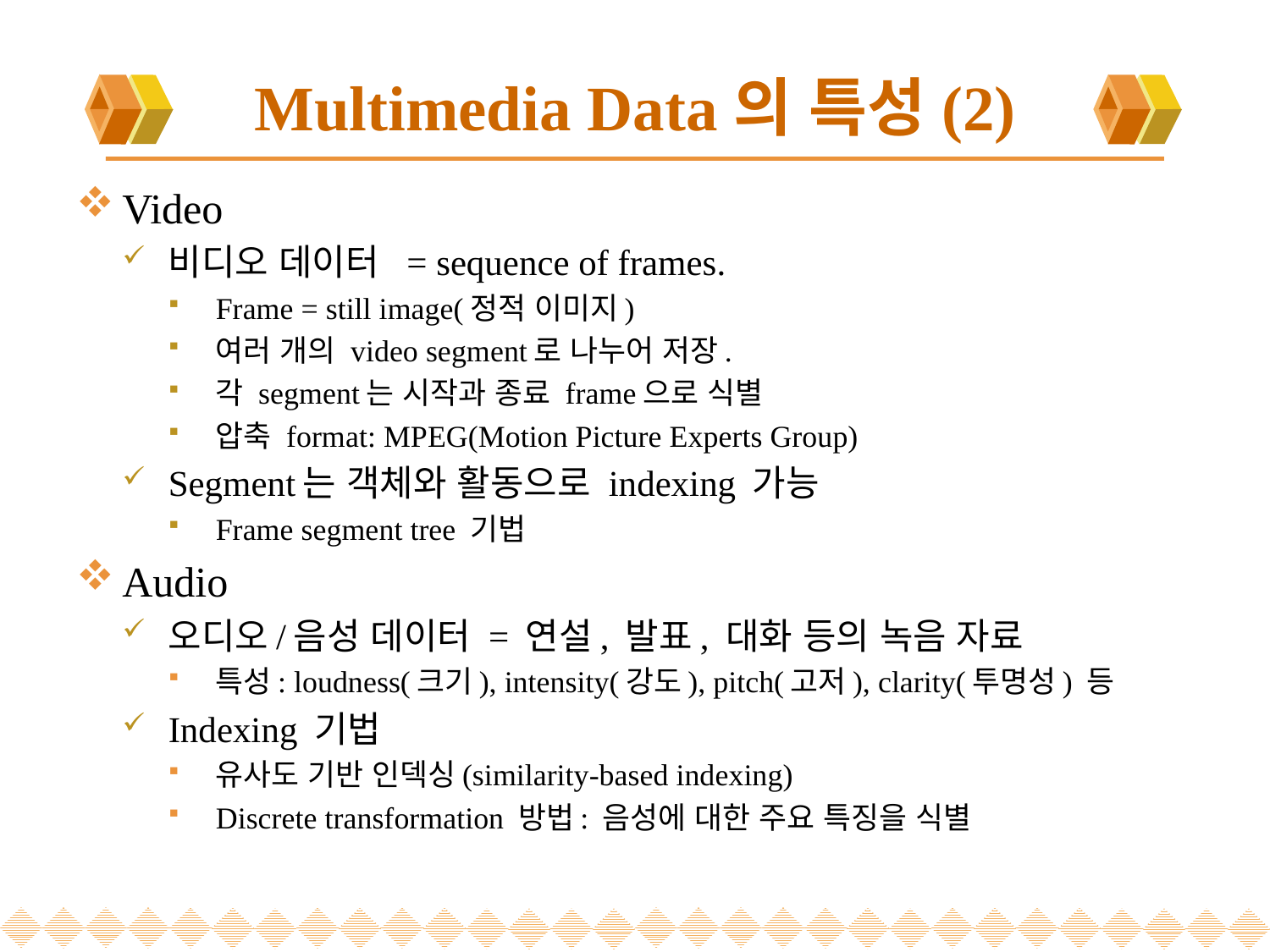

# Multimedia Data의 특성(2)
Video
비디오 데이터  = sequence of frames.
Frame = still image(정적 이미지)
여러 개의 video segment로 나누어 저장.
각 segment는 시작과 종료 frame으로 식별
압축 format: MPEG(Motion Picture Experts Group)
Segment는 객체와 활동으로 indexing 가능
Frame segment tree 기법
Audio
오디오/음성 데이터 = 연설, 발표, 대화 등의 녹음 자료
특성: loudness(크기), intensity(강도), pitch(고저), clarity(투명성) 등
Indexing 기법
유사도 기반 인덱싱(similarity-based indexing)
Discrete transformation 방법: 음성에 대한 주요 특징을 식별